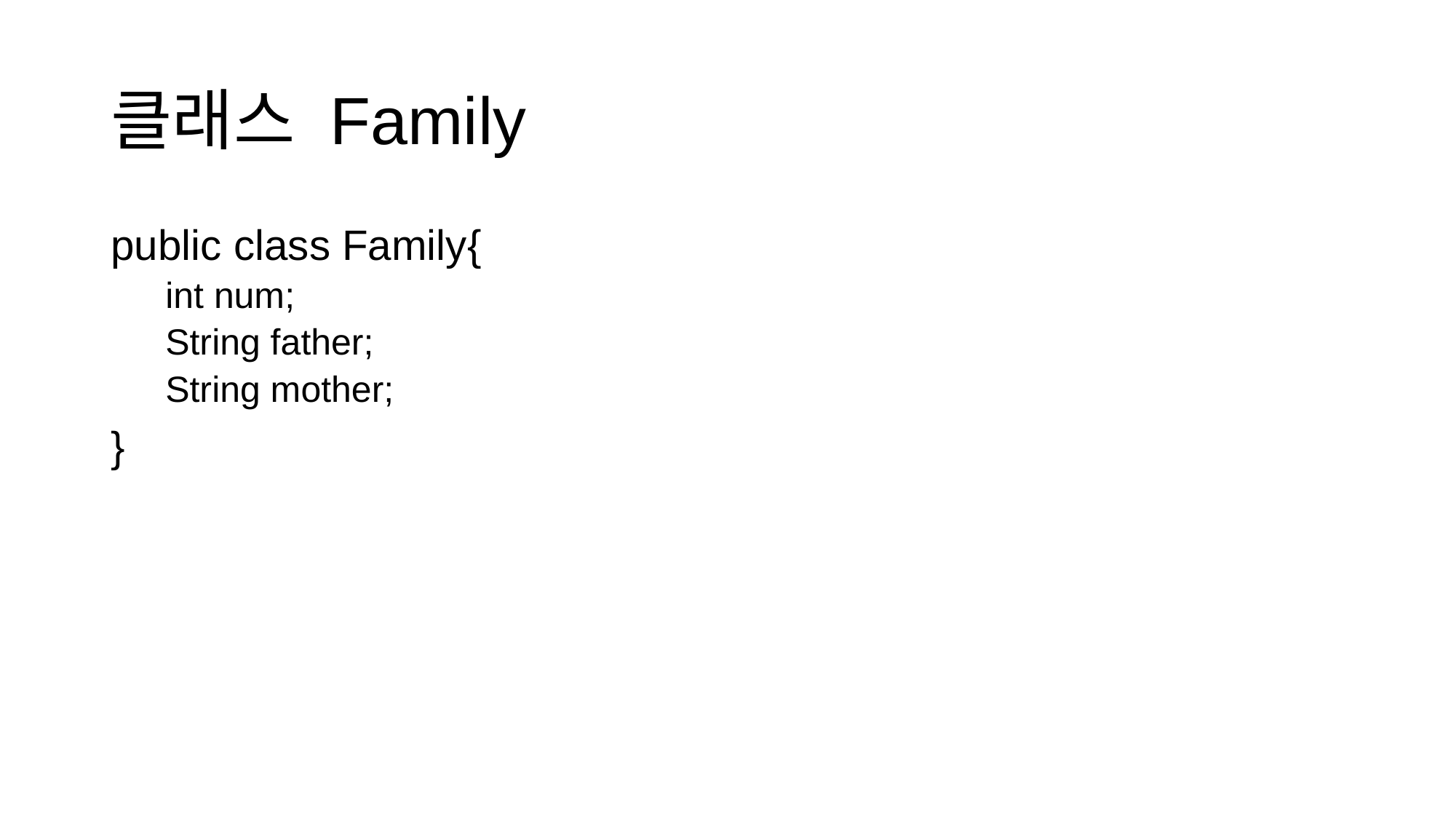

# 클래스 Family
public class Family{
int num;
String father;
String mother;
}